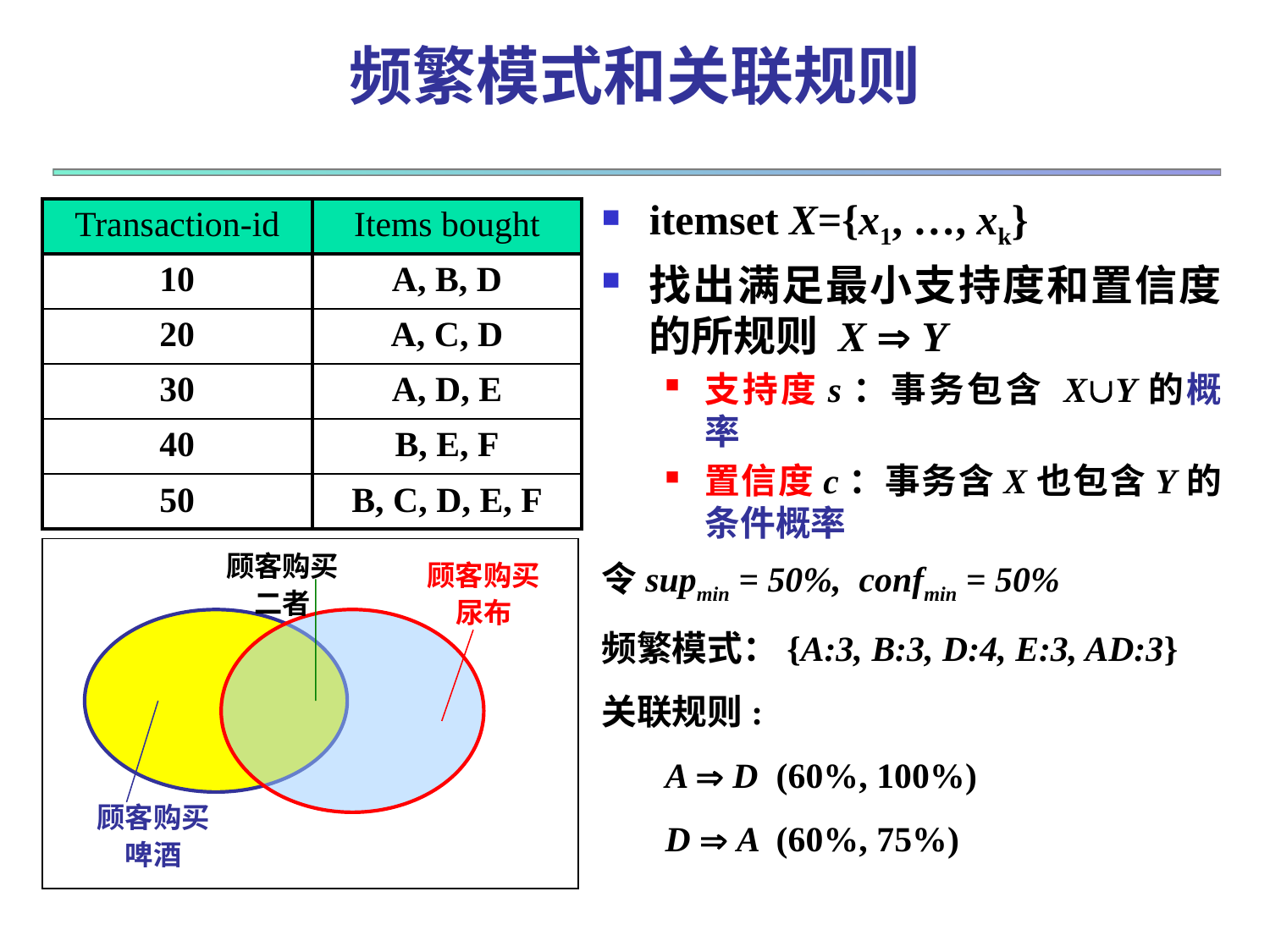

# 频繁模式和关联规则
itemset X={x1, …, xk}
找出满足最小支持度和置信度的所规则 X ⇒ Y
支持度s：事务包含 X∪Y的概率
置信度c：事务含X也包含Y的条件概率
| Transaction-id | Items bought |
| --- | --- |
| 10 | A, B, D |
| 20 | A, C, D |
| 30 | A, D, E |
| 40 | B, E, F |
| 50 | B, C, D, E, F |
令supmin = 50%,  confmin = 50%
频繁模式：{A:3, B:3, D:4, E:3, AD:3}
关联规则:
A ⇒ D  (60%, 100%)
D ⇒ A  (60%, 75%)

顾客购买二者
顾客购买
尿布

顾客购买
啤酒
9